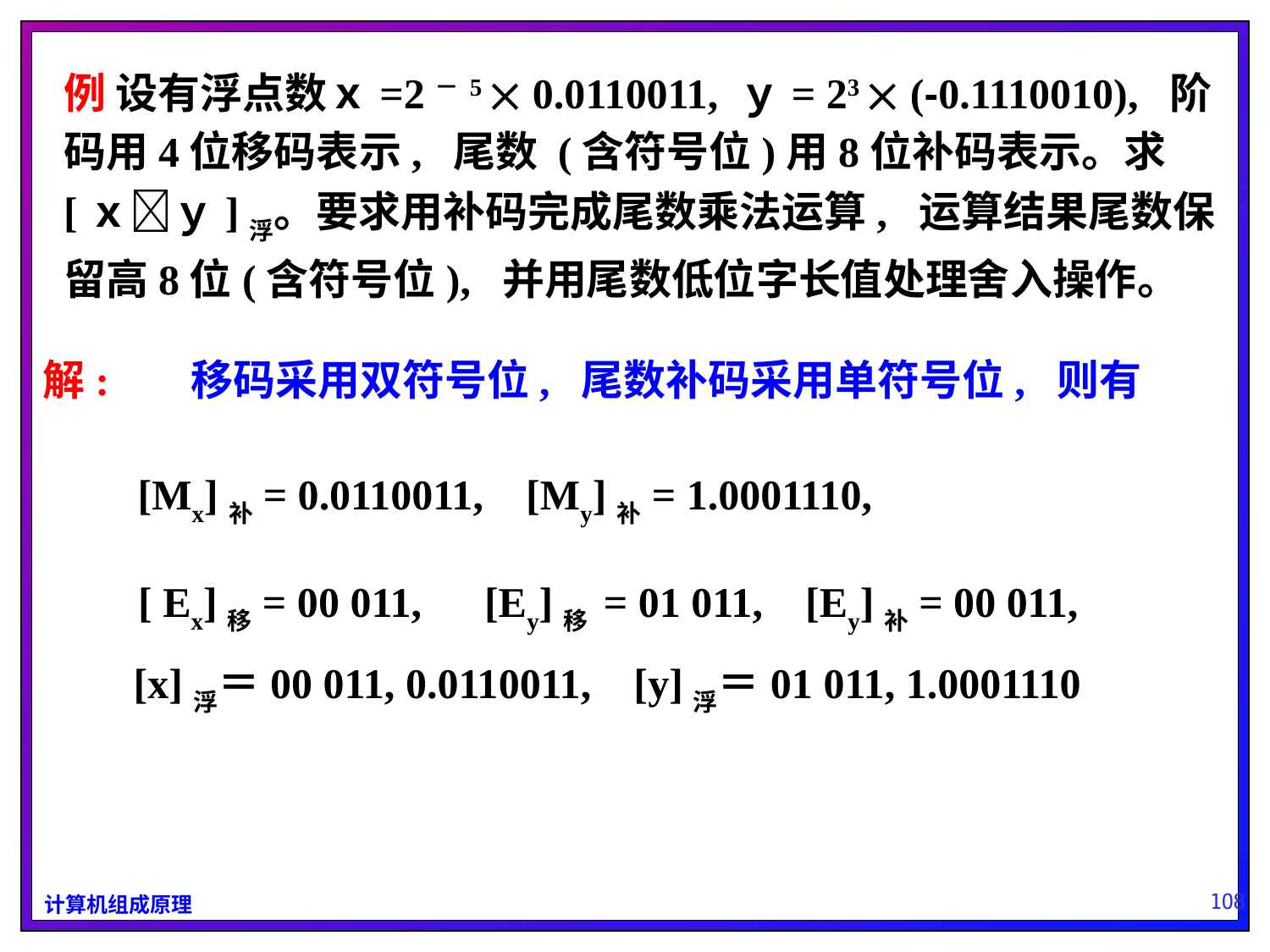

例 设有浮点数ｘ=2－5 × 0.0110011, ｙ= 23 × (-0.1110010),  阶码用4位移码表示,  尾数 (含符号位)用8位补码表示。求[ｘ×ｙ]浮。要求用补码完成尾数乘法运算,  运算结果尾数保留高8位(含符号位),  并用尾数低位字长值处理舍入操作。
解:　   移码采用双符号位,  尾数补码采用单符号位,  则有
　　[Mx]补= 0.0110011,    [My]补= 1.0001110,
         [ Ex]移= 00 011,　[Ey]移 = 01 011,    [Ey]补= 00 011,
　    [x]浮＝00 011, 0.0110011,    [y]浮＝01 011, 1.0001110